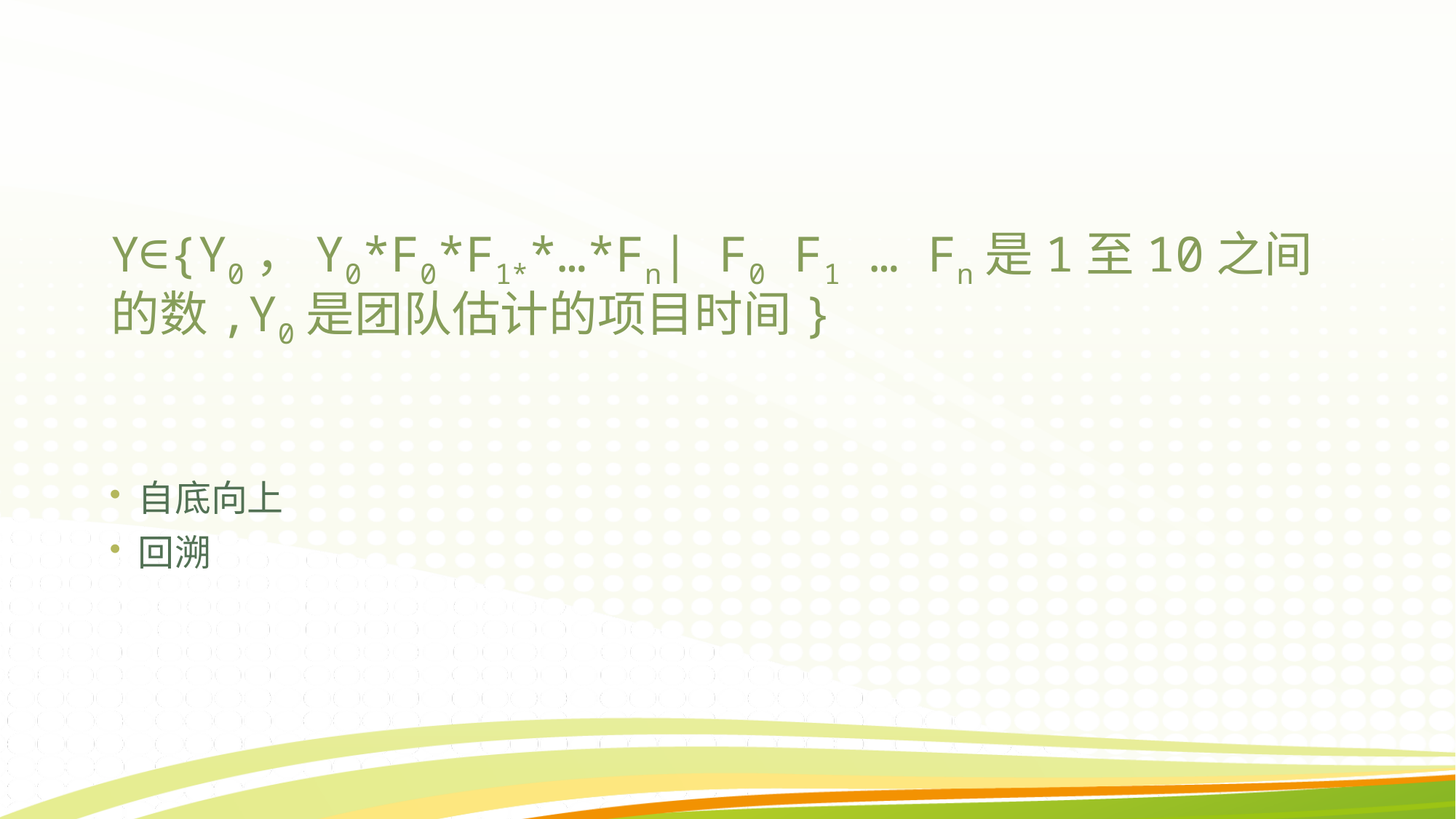

# Y∈{Y0，Y0*F0*F1**…*Fn| F0 F1 … Fn是1至10之间的数,Y0是团队估计的项目时间}
自底向上
回溯